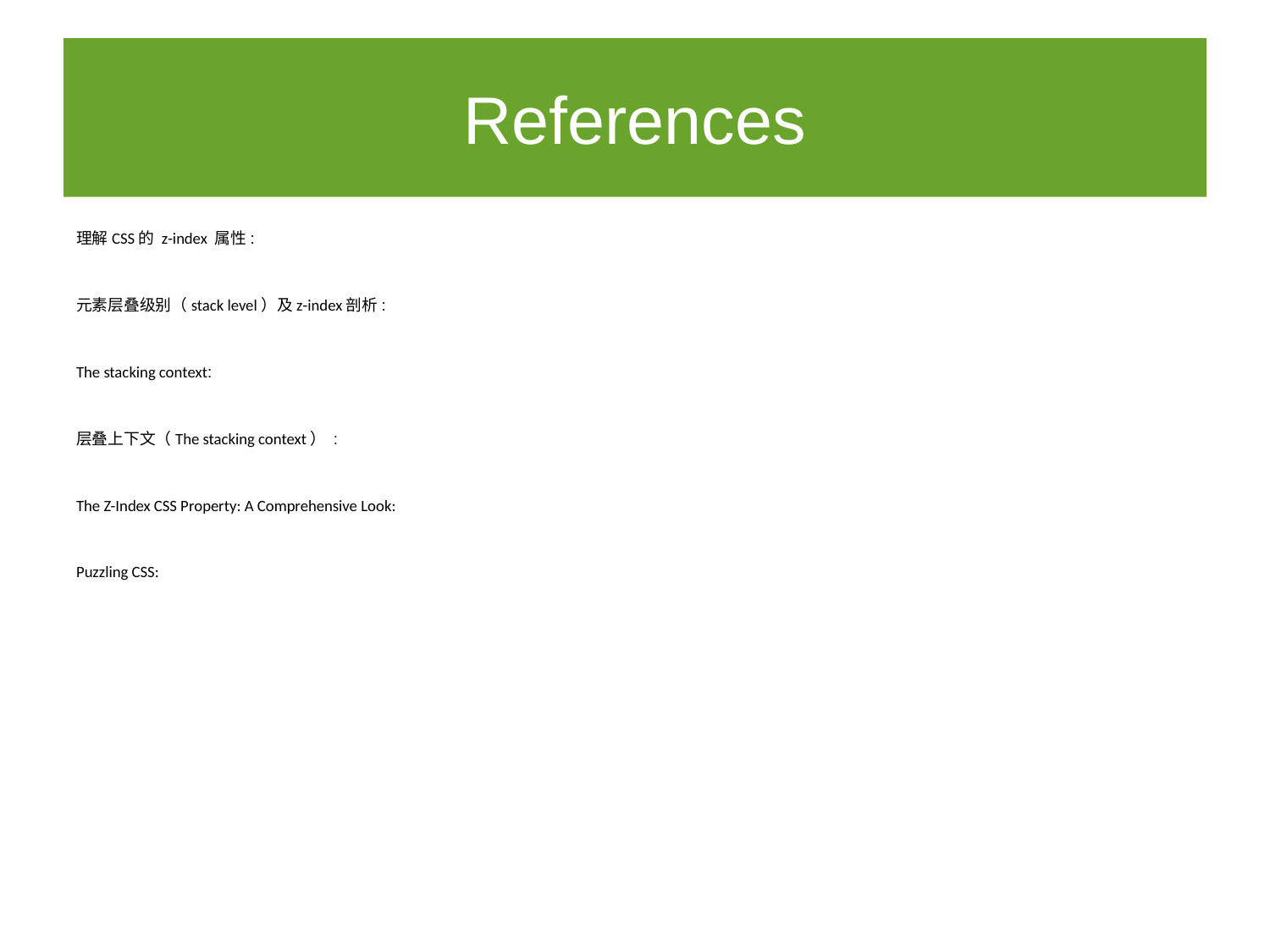

# References
理解CSS的 z-index 属性:
https://developer.mozilla.org/zh-CN/docs/Web/CSS/Understanding_z-index

元素层叠级别（stack level）及z-index剖析:
http://bbs.blueidea.com/thread-2872952-1-1.html

The stacking context:
https://developer.mozilla.org/zh-CN/docs/Web/CSS/Understanding_z-index/The_stacking_context

层叠上下文（The stacking context） :
http://www.cnblogs.com/jiangC/archive/2012/11/15/2772478.html

The Z-Index CSS Property: A Comprehensive Look:
http://www.smashingmagazine.com/2009/09/15/the-z-index-css-property-a-comprehensive-look/

Puzzling CSS:
http://www.cssplay.co.uk/menu/jump.html